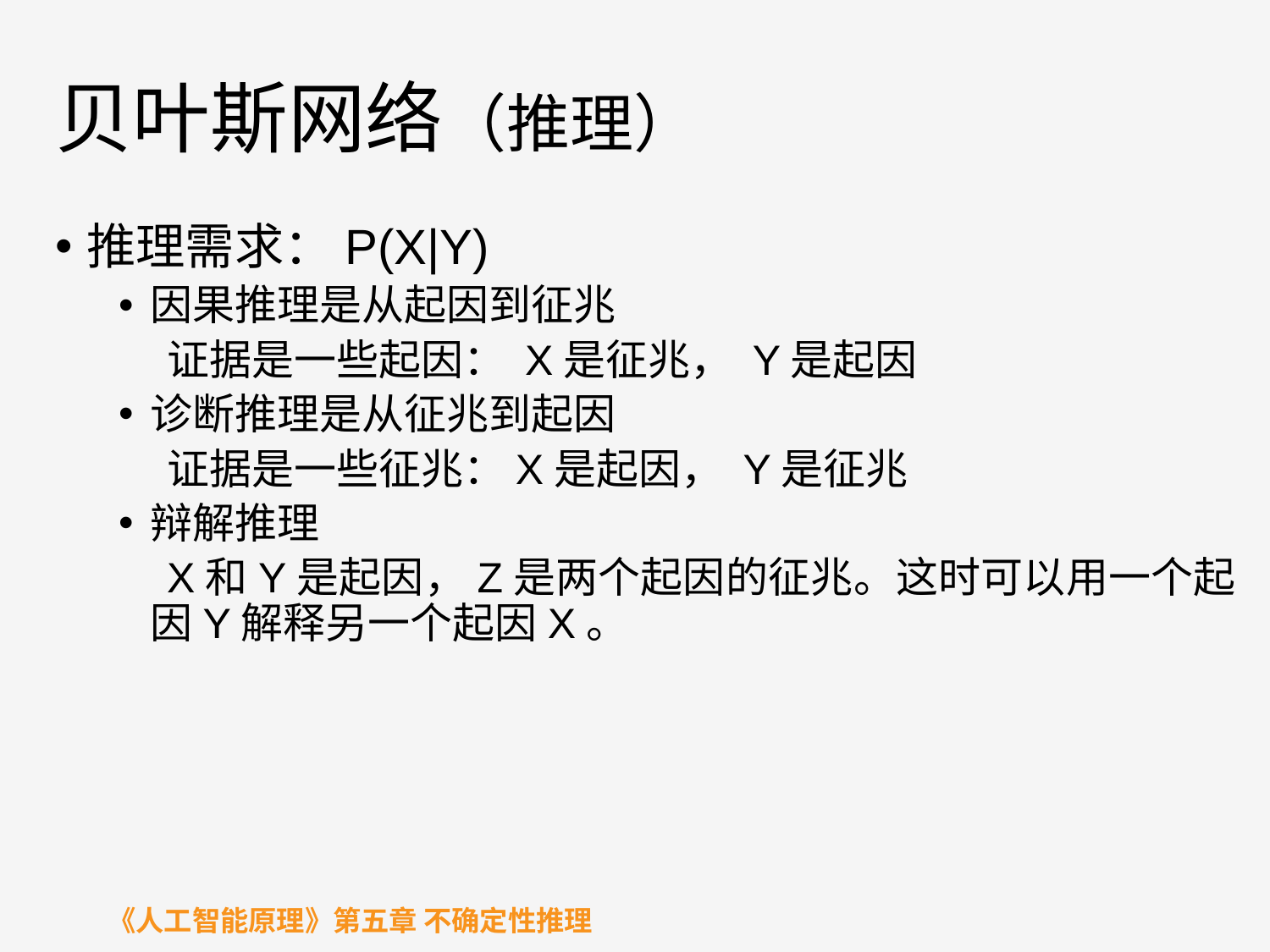

# 贝叶斯网络（推理）
推理需求：P(X|Y)
因果推理是从起因到征兆
    证据是一些起因： X是征兆， Y是起因
诊断推理是从征兆到起因
    证据是一些征兆：X是起因， Y是征兆
辩解推理
    X和Y是起因，Z是两个起因的征兆。这时可以用一个起因Y解释另一个起因X。

《人工智能原理》第五章 不确定性推理